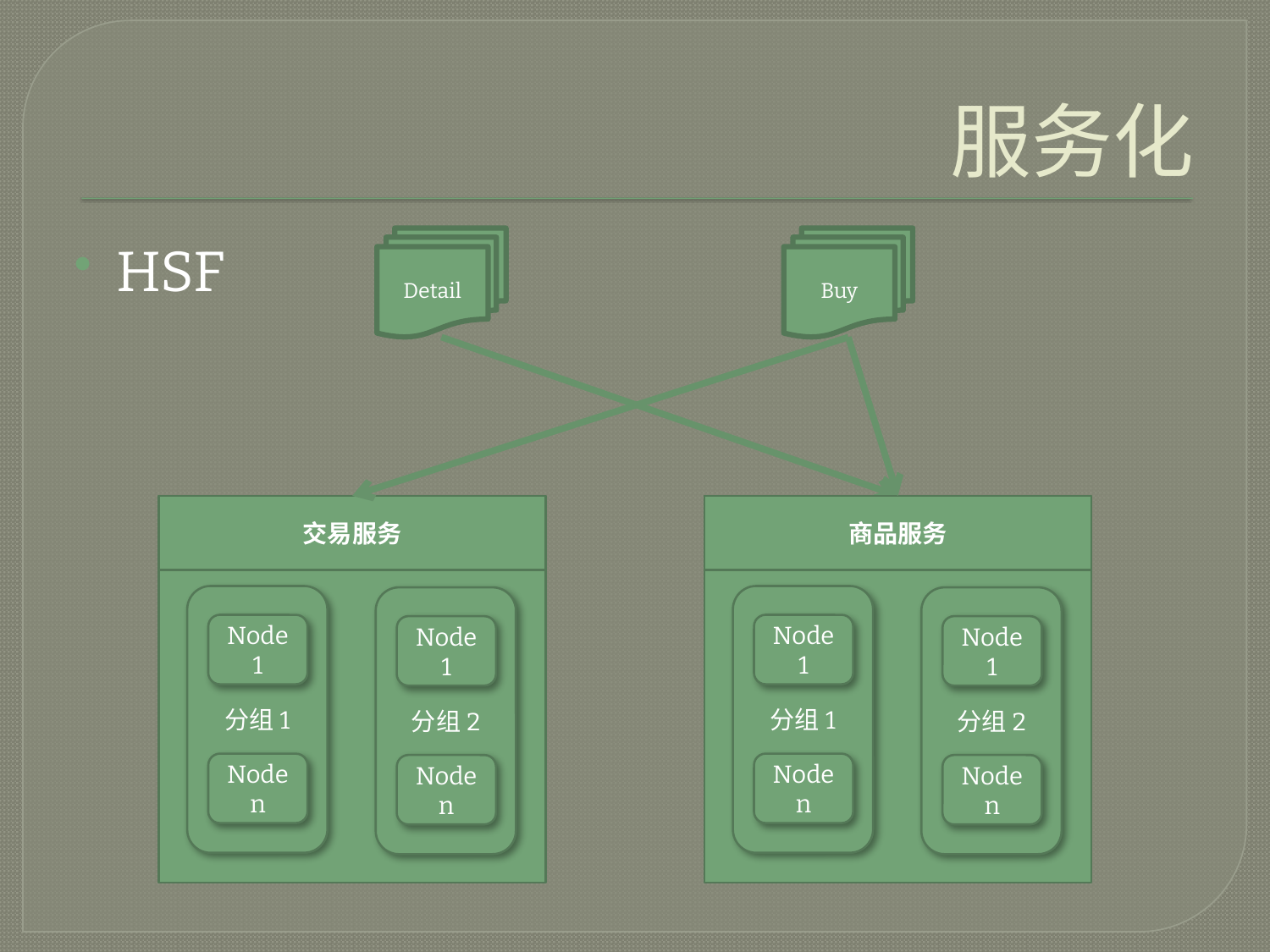

# 服务化
Detail
Buy
HSF

交易服务
分组1
Node1
Noden
分组2
Node1
Noden

商品服务
分组1
Node1
Noden
分组2
Node1
Noden